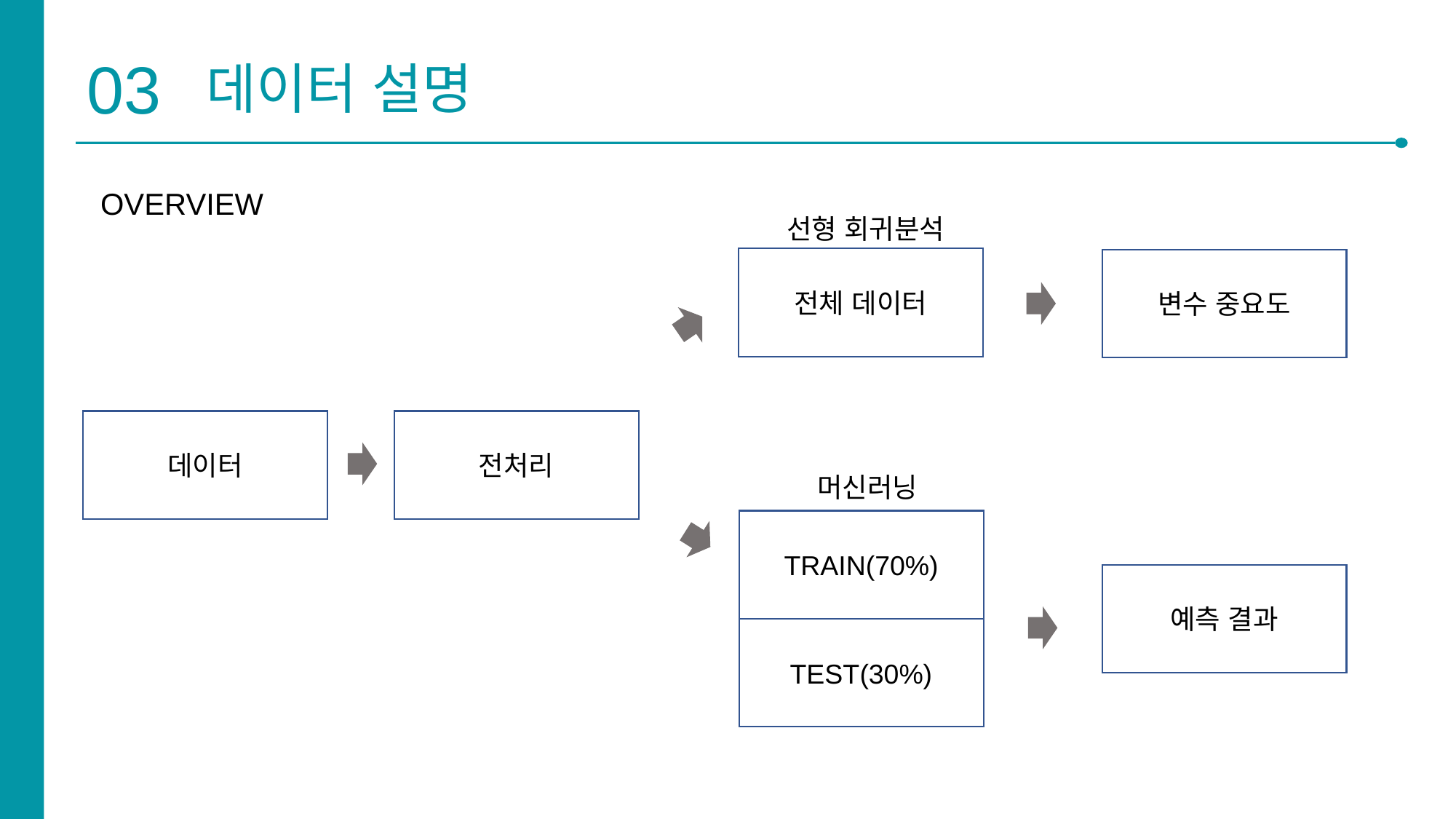

03
데이터 설명

OVERVIEW
선형 회귀분석
전체 데이터
변수 중요도

데이터
전처리

머신러닝
TRAIN(70%)
TEST(30%)

예측 결과